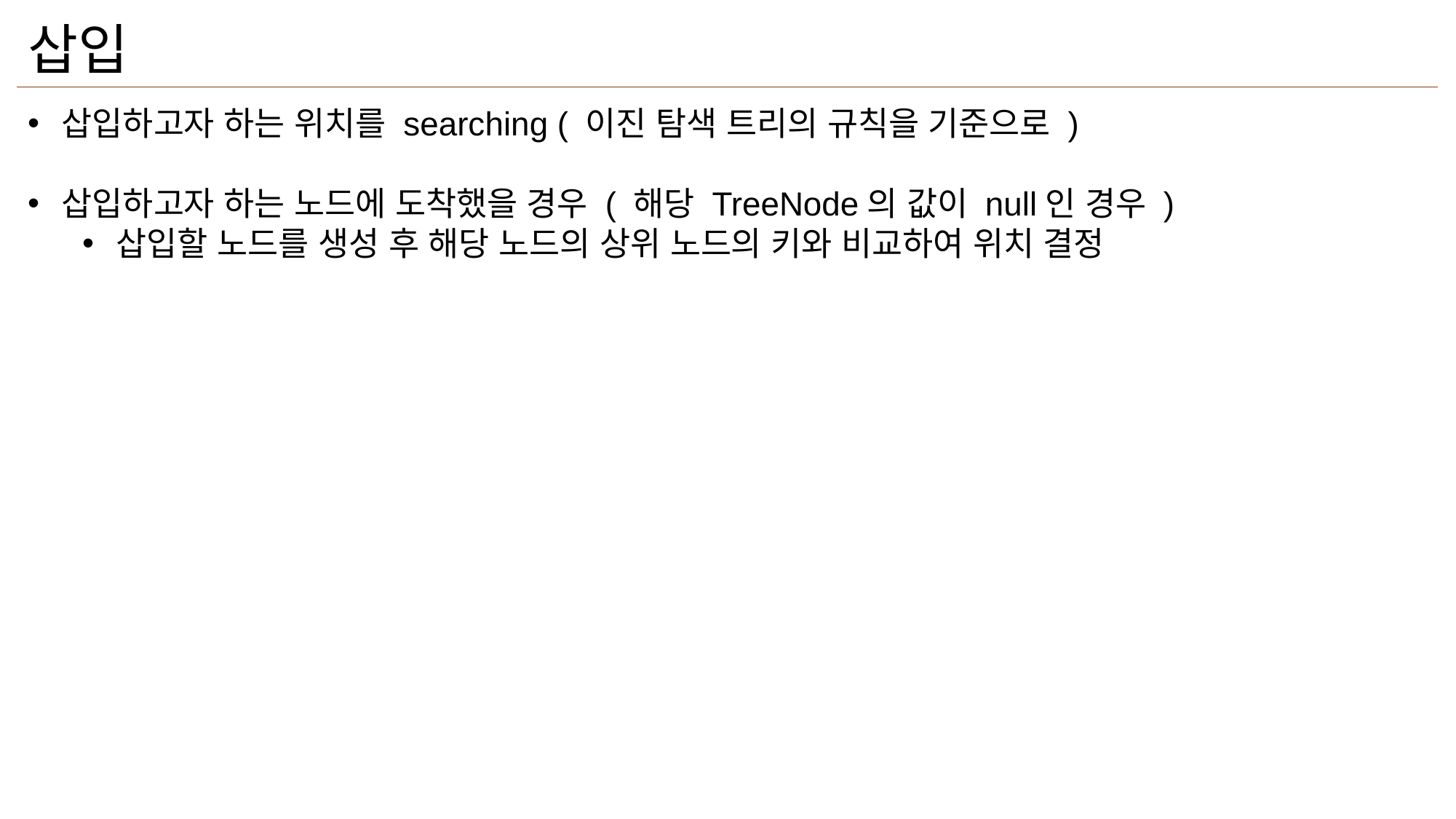

삽입
삽입하고자 하는 위치를 searching ( 이진 탐색 트리의 규칙을 기준으로 )

삽입하고자 하는 노드에 도착했을 경우 ( 해당 TreeNode의 값이 null인 경우 )
삽입할 노드를 생성 후 해당 노드의 상위 노드의 키와 비교하여 위치 결정